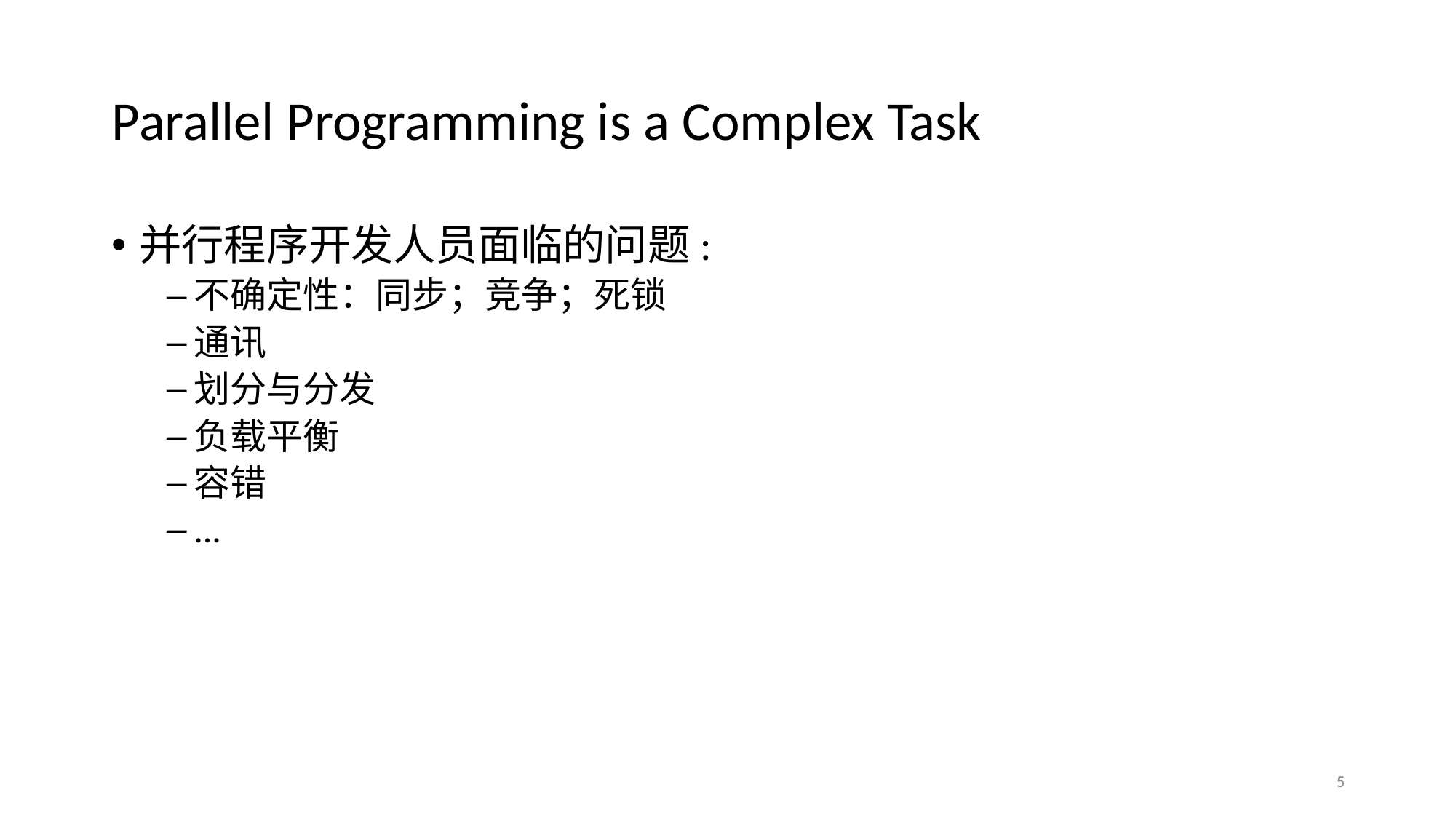

# Parallel Programming is a Complex Task
并行程序开发人员面临的问题:
不确定性：同步；竞争；死锁
通讯
划分与分发
负载平衡
容错
...
5